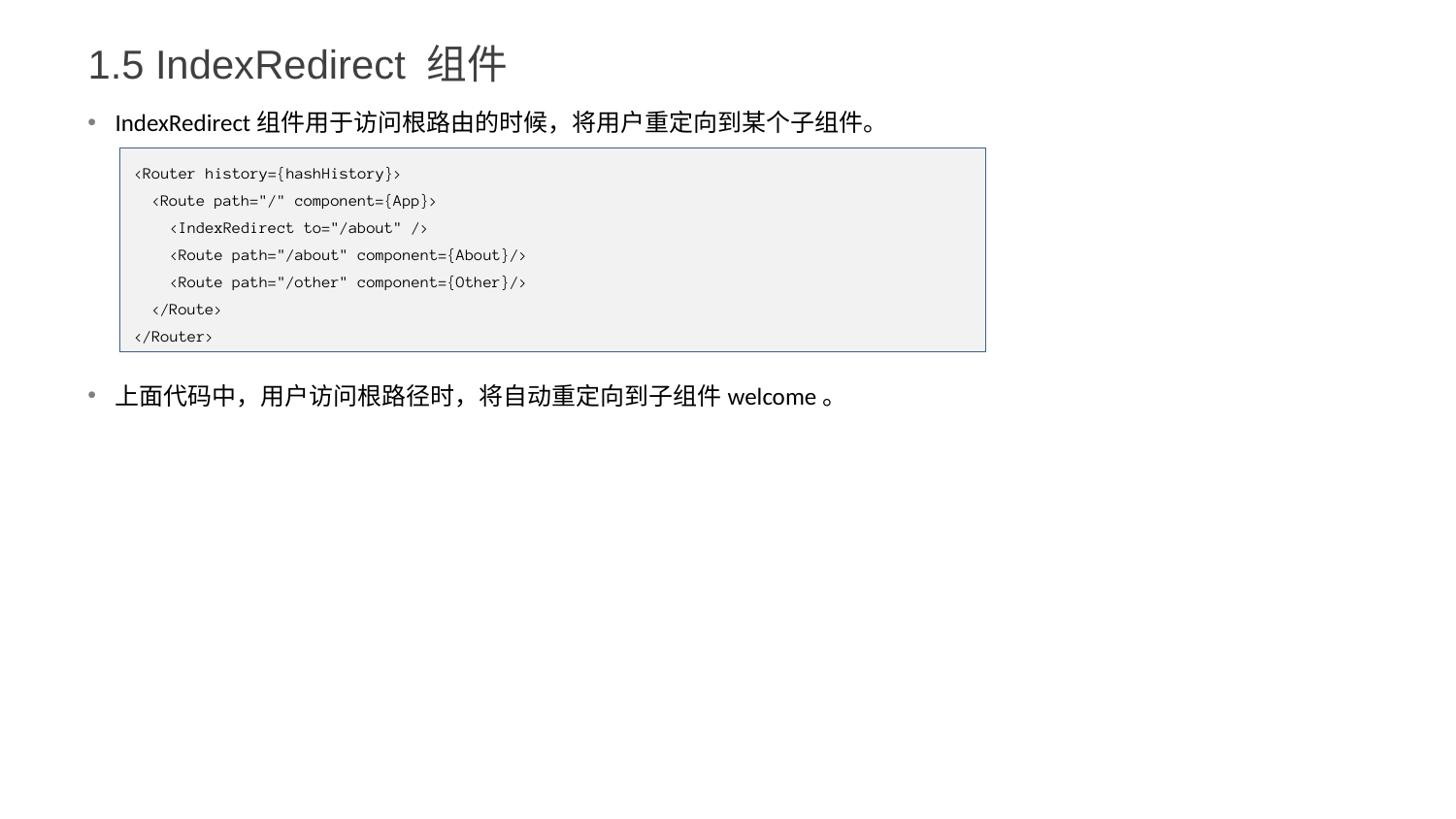

1.5 IndexRedirect 组件
IndexRedirect组件用于访问根路由的时候，将用户重定向到某个子组件。

上面代码中，用户访问根路径时，将自动重定向到子组件welcome。
<Router history={hashHistory}>
  <Route path="/" component={App}>
    <IndexRedirect to="/about" />
    <Route path="/about" component={About}/>
    <Route path="/other" component={Other}/>
  </Route>
</Router>